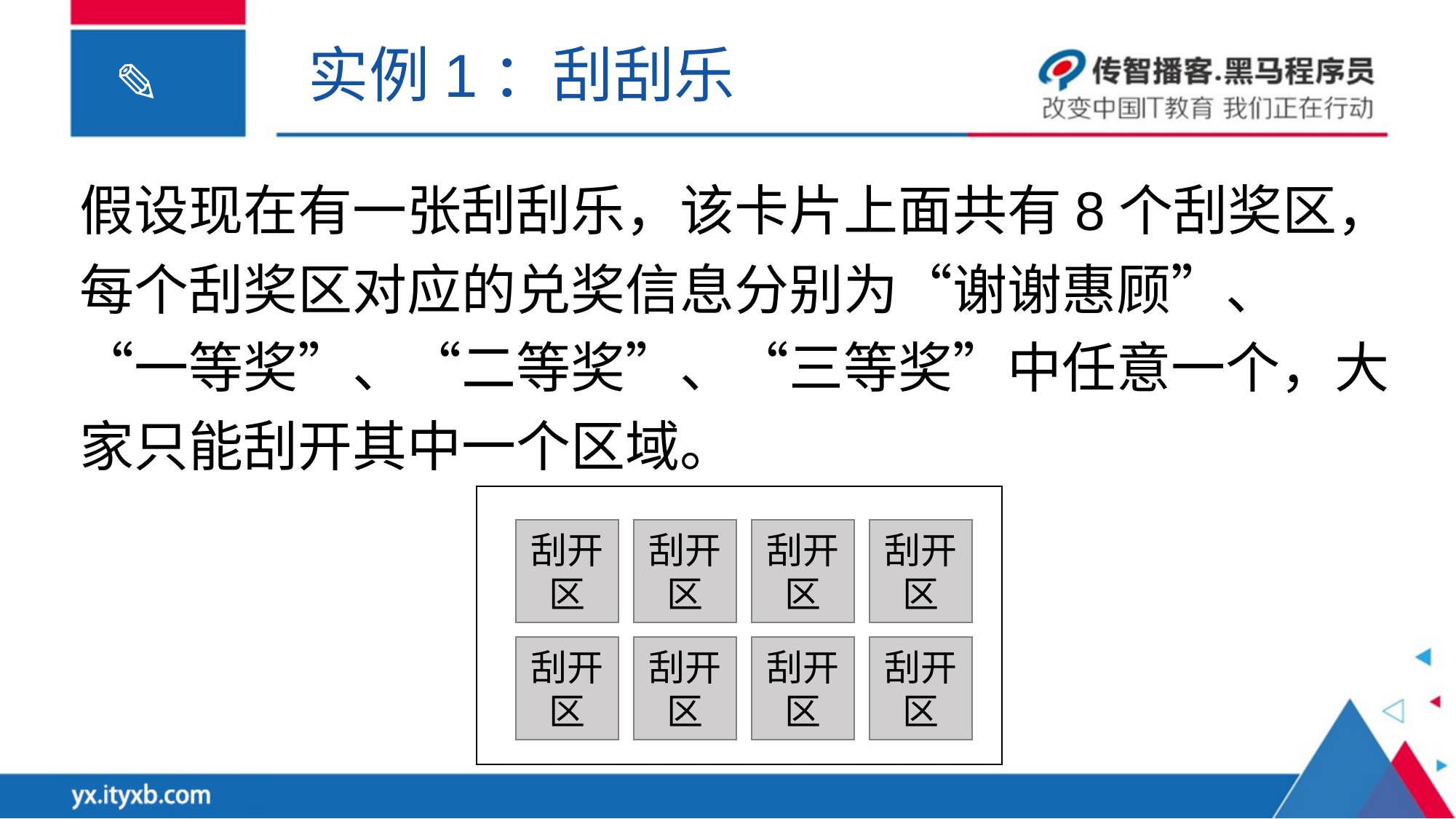

实例1：刮刮乐
假设现在有一张刮刮乐，该卡片上面共有8个刮奖区，每个刮奖区对应的兑奖信息分别为“谢谢惠顾”、 “一等奖”、“二等奖”、“三等奖”中任意一个，大家只能刮开其中一个区域。

刮开区
刮开区
刮开区
刮开区
刮开区
刮开区
刮开区
刮开区